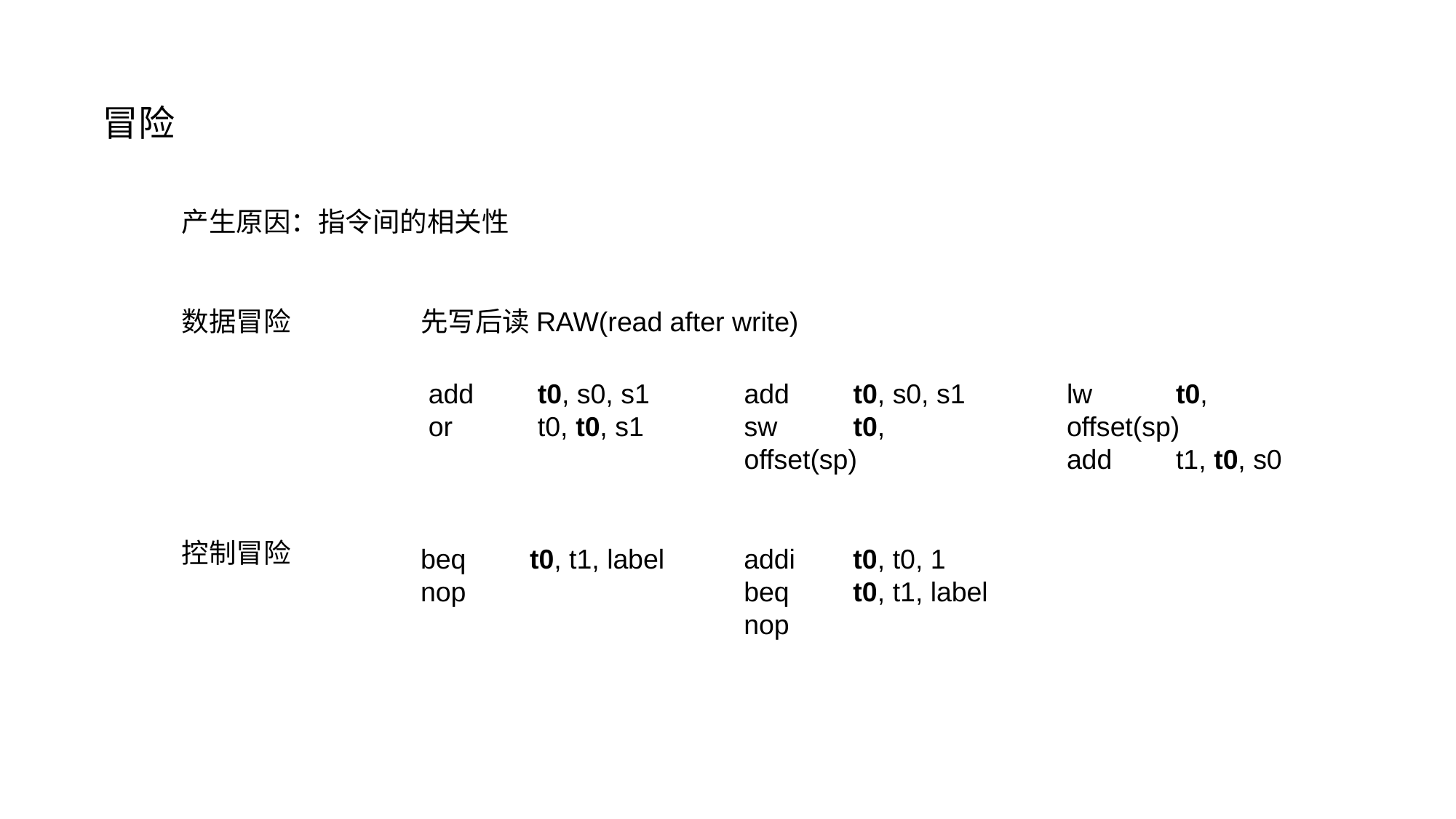

冒险
产生原因：指令间的相关性
数据冒险
先写后读RAW(read after write)
add	t0, s0, s1
or	t0, t0, s1
lw	t0, offset(sp)
add	t1, t0, s0
add	t0, s0, s1
sw	t0, offset(sp)
控制冒险
beq	t0, t1, label
nop
addi	t0, t0, 1
beq	t0, t1, label
nop